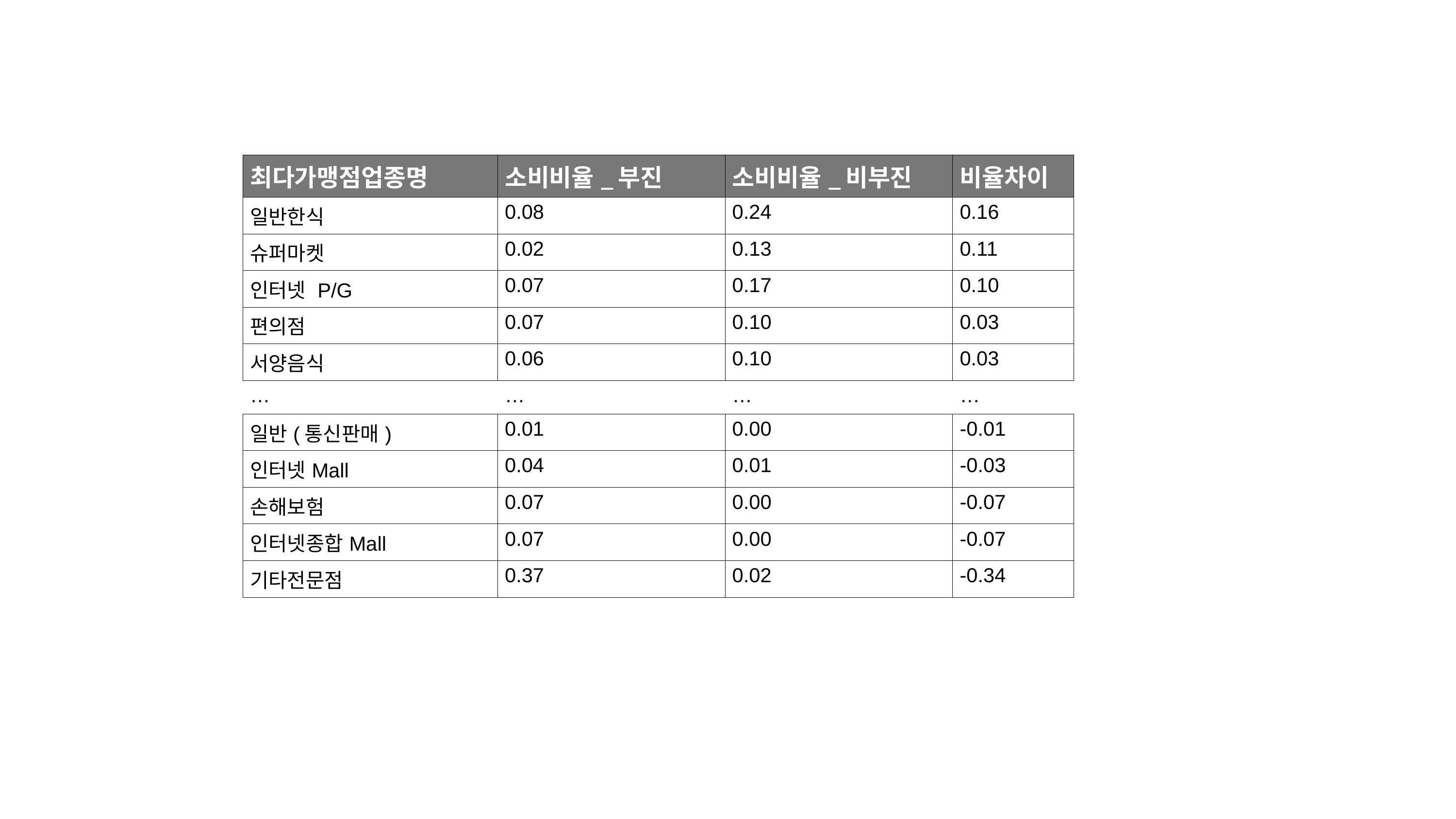

| 최다가맹점업종명 | 소비비율\_부진 | 소비비율\_비부진 | 비율차이 |
| --- | --- | --- | --- |
| 일반한식 | 0.08 | 0.24 | 0.16 |
| 슈퍼마켓 | 0.02 | 0.13 | 0.11 |
| 인터넷 P/G | 0.07 | 0.17 | 0.10 |
| 편의점 | 0.07 | 0.10 | 0.03 |
| 서양음식 | 0.06 | 0.10 | 0.03 |
| … | … | … | … |
| 일반(통신판매) | 0.01 | 0.00 | -0.01 |
| 인터넷Mall | 0.04 | 0.01 | -0.03 |
| 손해보험 | 0.07 | 0.00 | -0.07 |
| 인터넷종합Mall | 0.07 | 0.00 | -0.07 |
| 기타전문점 | 0.37 | 0.02 | -0.34 |